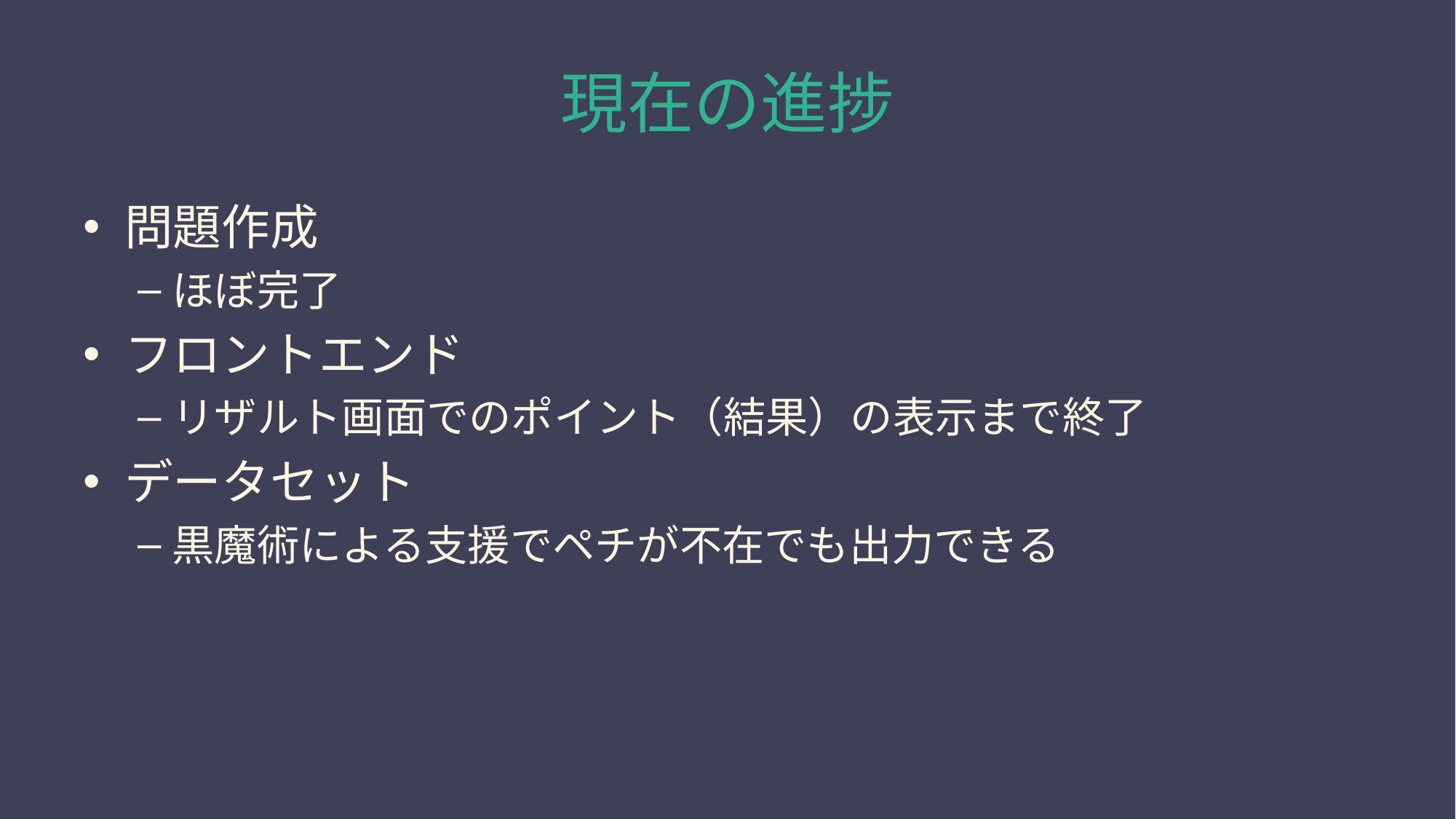

# 現在の進捗
問題作成
ほぼ完了
フロントエンド
リザルト画面でのポイント（結果）の表示まで終了
データセット
黒魔術による支援でペチが不在でも出力できる